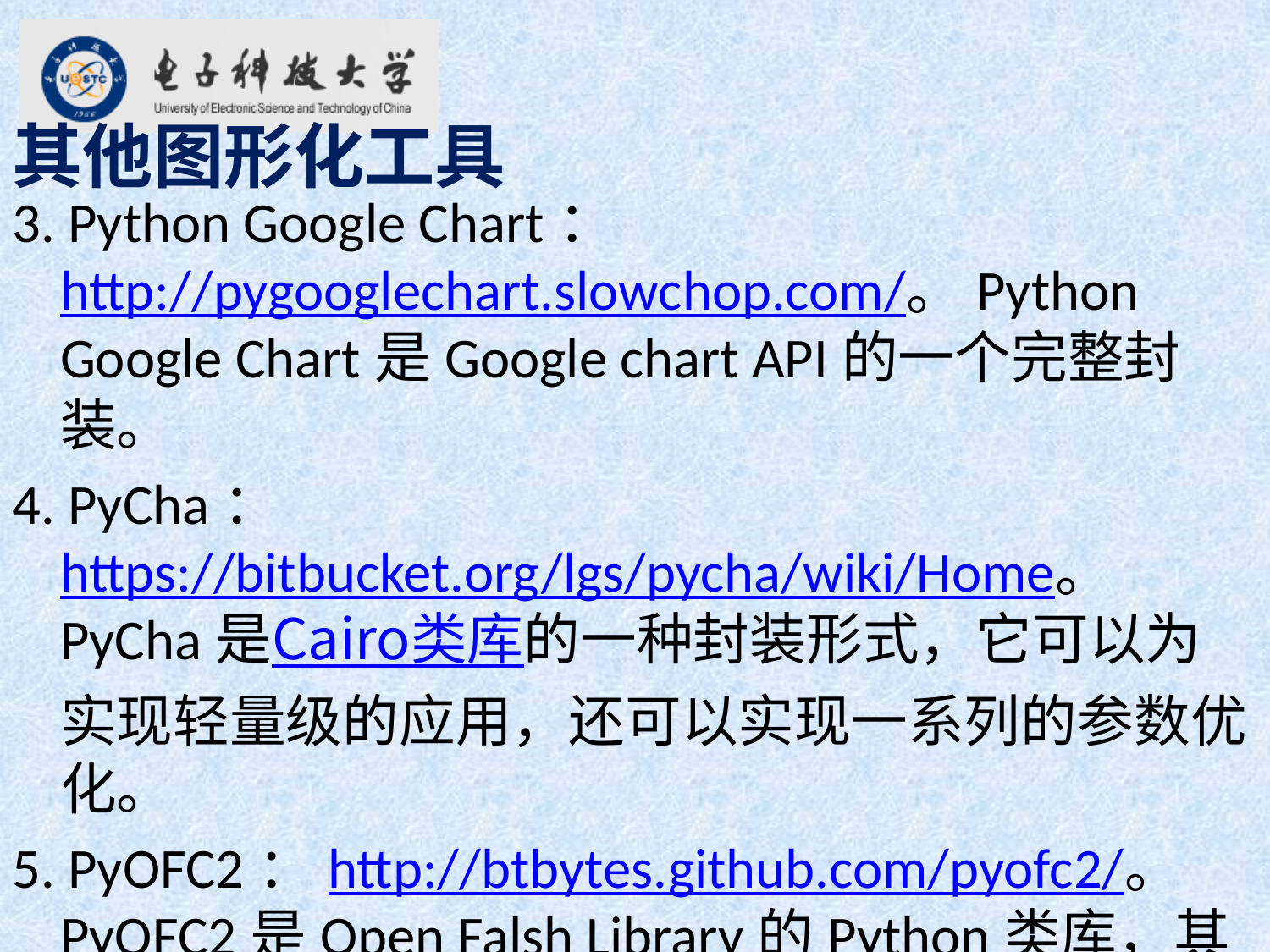

其他图形化工具
3. Python Google Chart：http://pygooglechart.slowchop.com/。Python Google Chart是Google chart API的一个完整封装。
4. PyCha：https://bitbucket.org/lgs/pycha/wiki/Home。PyCha是Cairo类库的一种封装形式，它可以为实现轻量级的应用，还可以实现一系列的参数优化。
5. PyOFC2：http://btbytes.github.com/pyofc2/。PyOFC2是Open Falsh Library的Python类库，其实现的图形具有Flash效果，可以通过鼠标拖动来动态地显示图标信息。